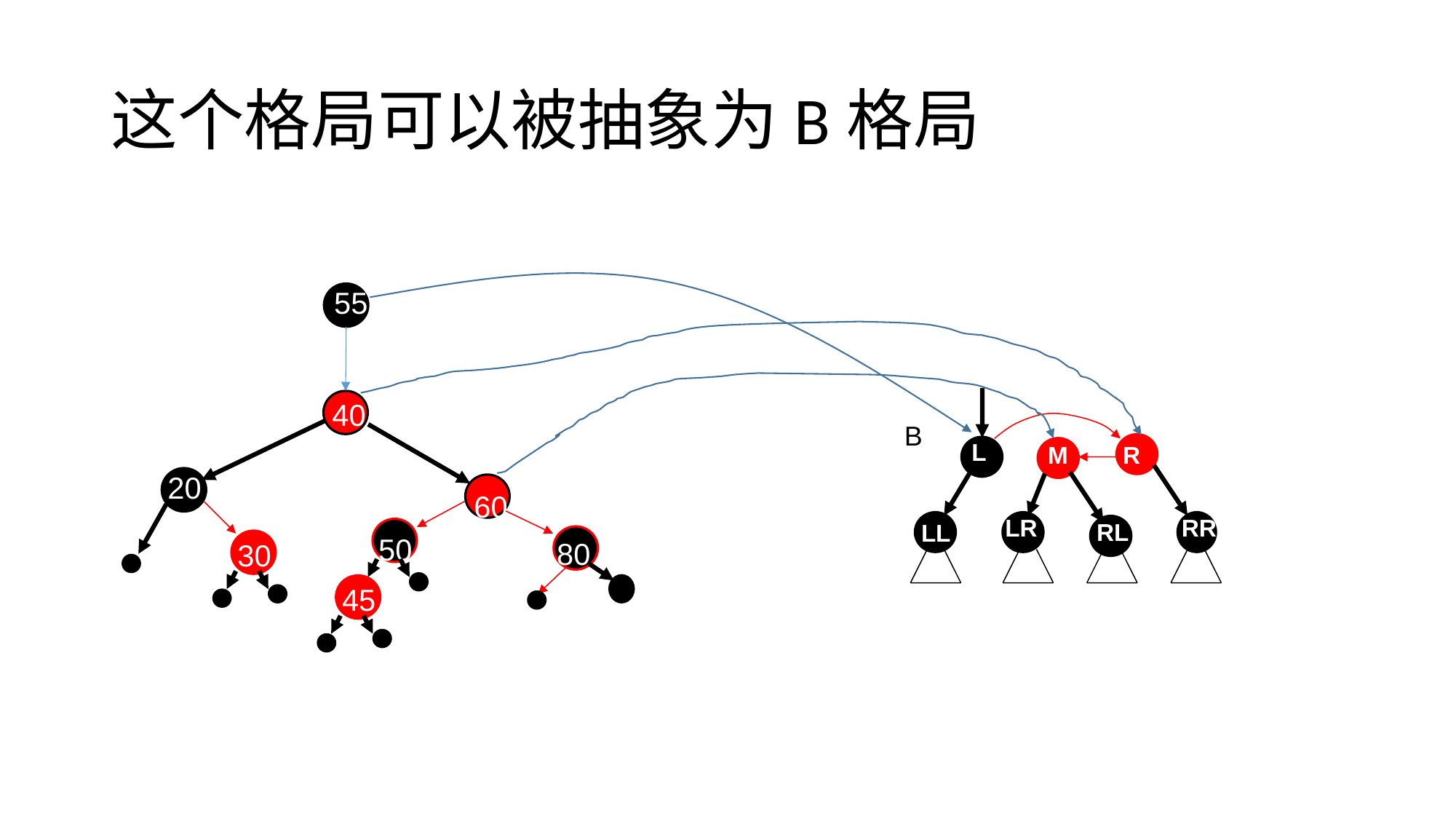

# 这个格局可以被抽象为B格局

55

B

L

M

R

LR
RR
RL

LL

40

20

60

50

80

30

45